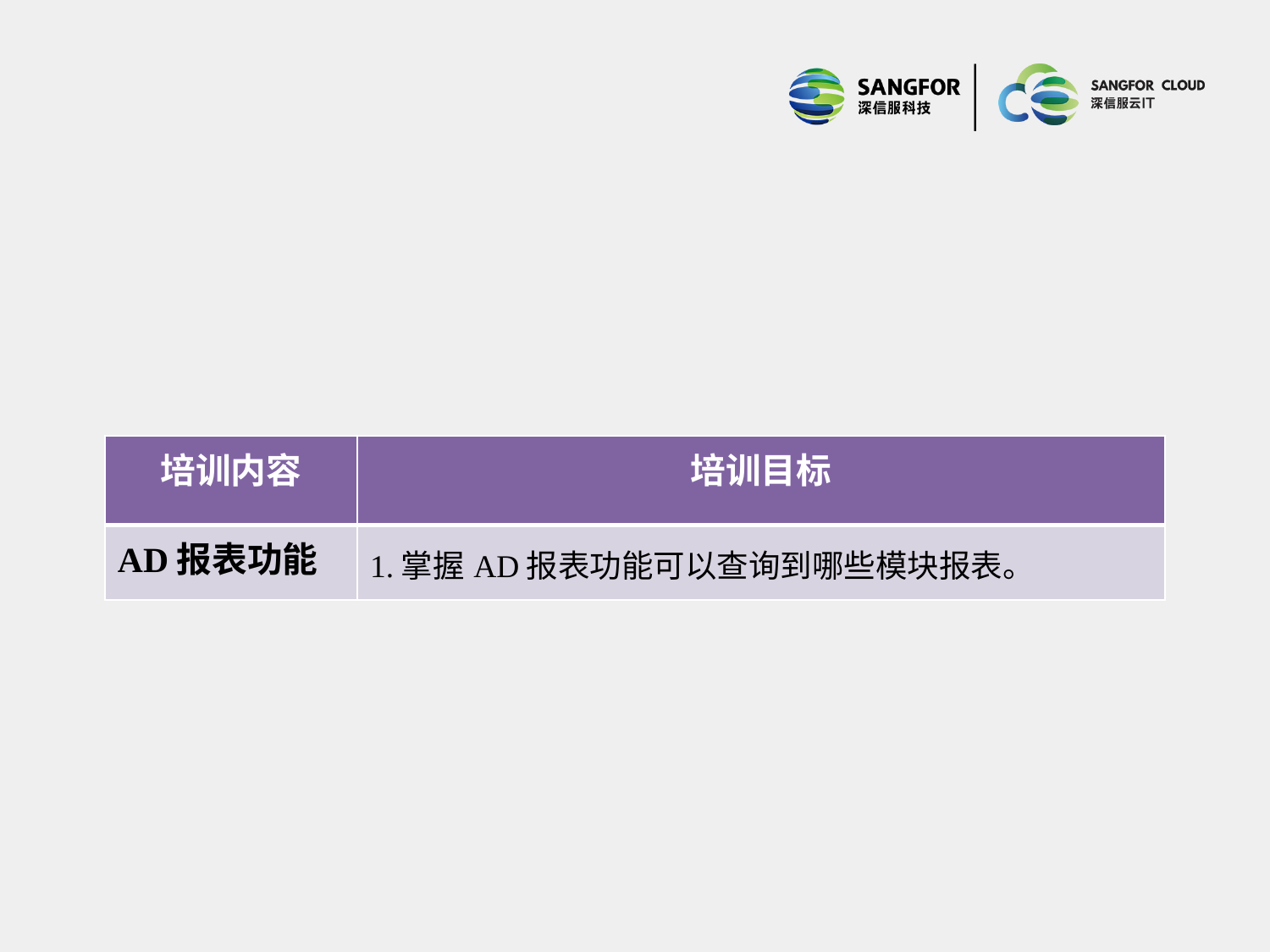

| 培训内容 | 培训目标 |
| --- | --- |
| AD报表功能 | 1.掌握AD报表功能可以查询到哪些模块报表。 |